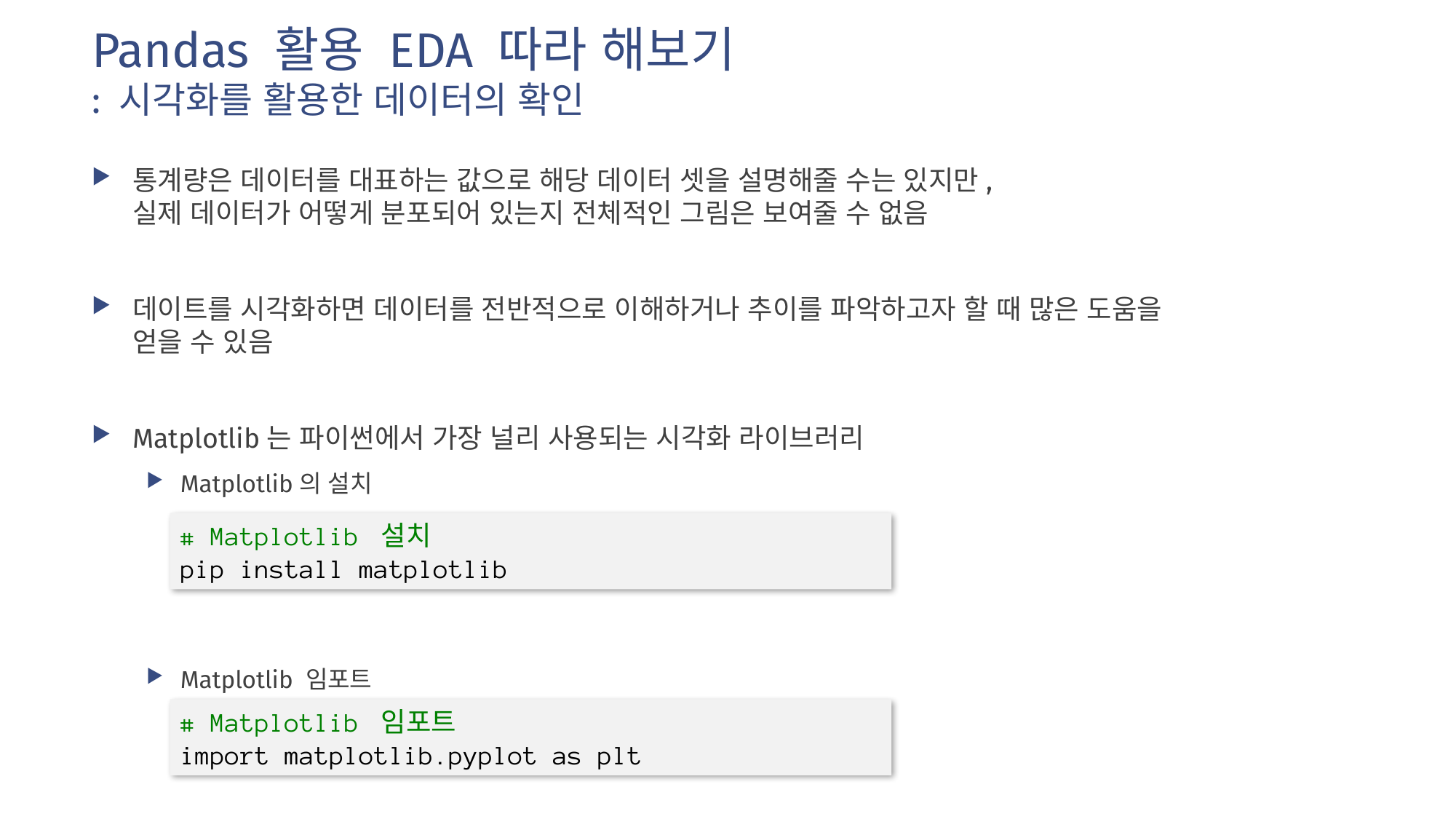

# Pandas 활용 EDA 따라 해보기 : 시각화를 활용한 데이터의 확인
통계량은 데이터를 대표하는 값으로 해당 데이터 셋을 설명해줄 수는 있지만,
실제 데이터가 어떻게 분포되어 있는지 전체적인 그림은 보여줄 수 없음

데이트를 시각화하면 데이터를 전반적으로 이해하거나 추이를 파악하고자 할 때 많은 도움을
얻을 수 있음

Matplotlib는 파이썬에서 가장 널리 사용되는 시각화 라이브러리
Matplotlib의 설치

Matplotlib 임포트

# Matplotlib 설치
pip install matplotlib
# Matplotlib 임포트
import matplotlib.pyplot as plt